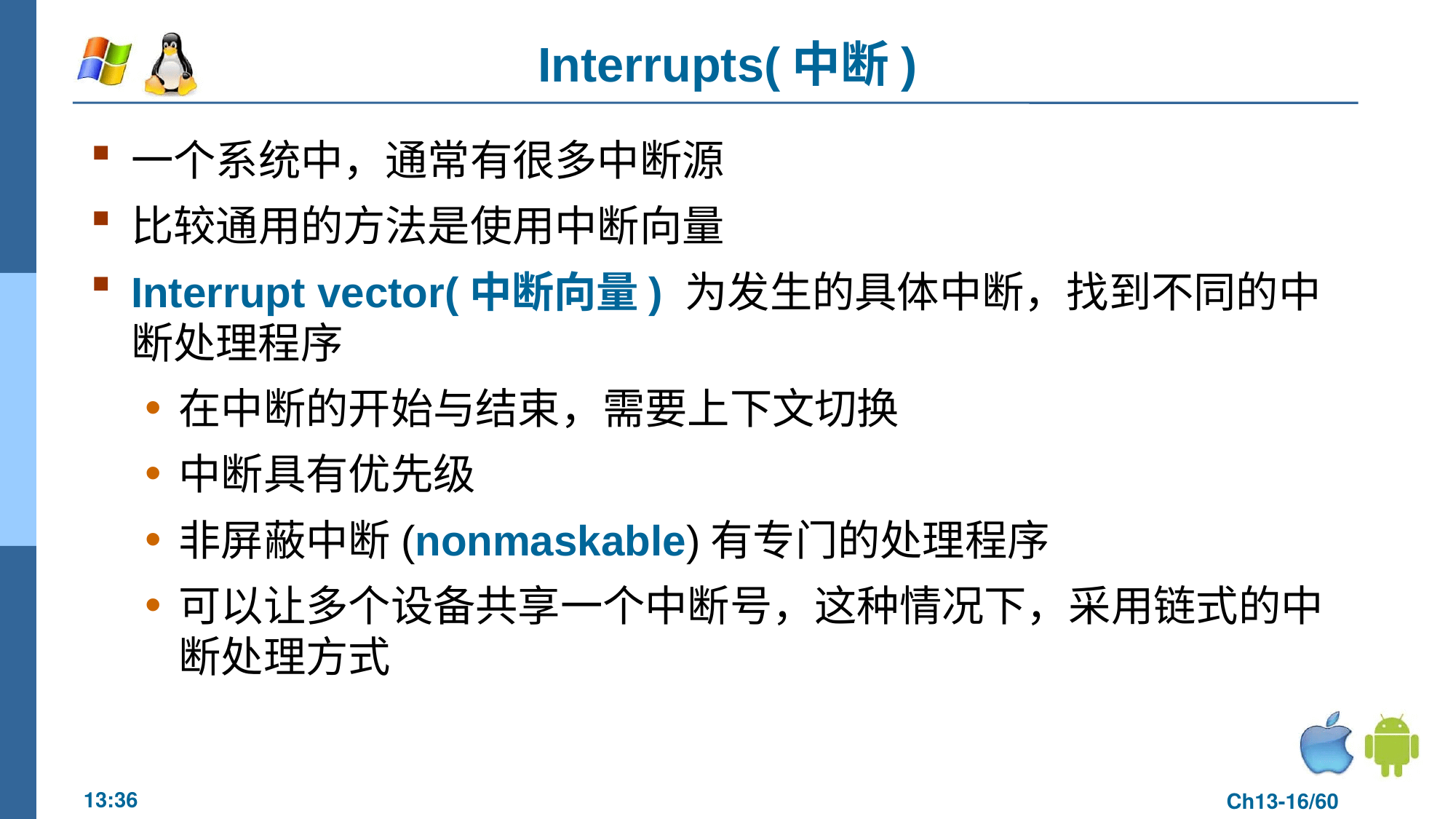

# Interrupts(中断)
一个系统中，通常有很多中断源
比较通用的方法是使用中断向量
Interrupt vector(中断向量) 为发生的具体中断，找到不同的中断处理程序
在中断的开始与结束，需要上下文切换
中断具有优先级
非屏蔽中断(nonmaskable)有专门的处理程序
可以让多个设备共享一个中断号，这种情况下，采用链式的中断处理方式